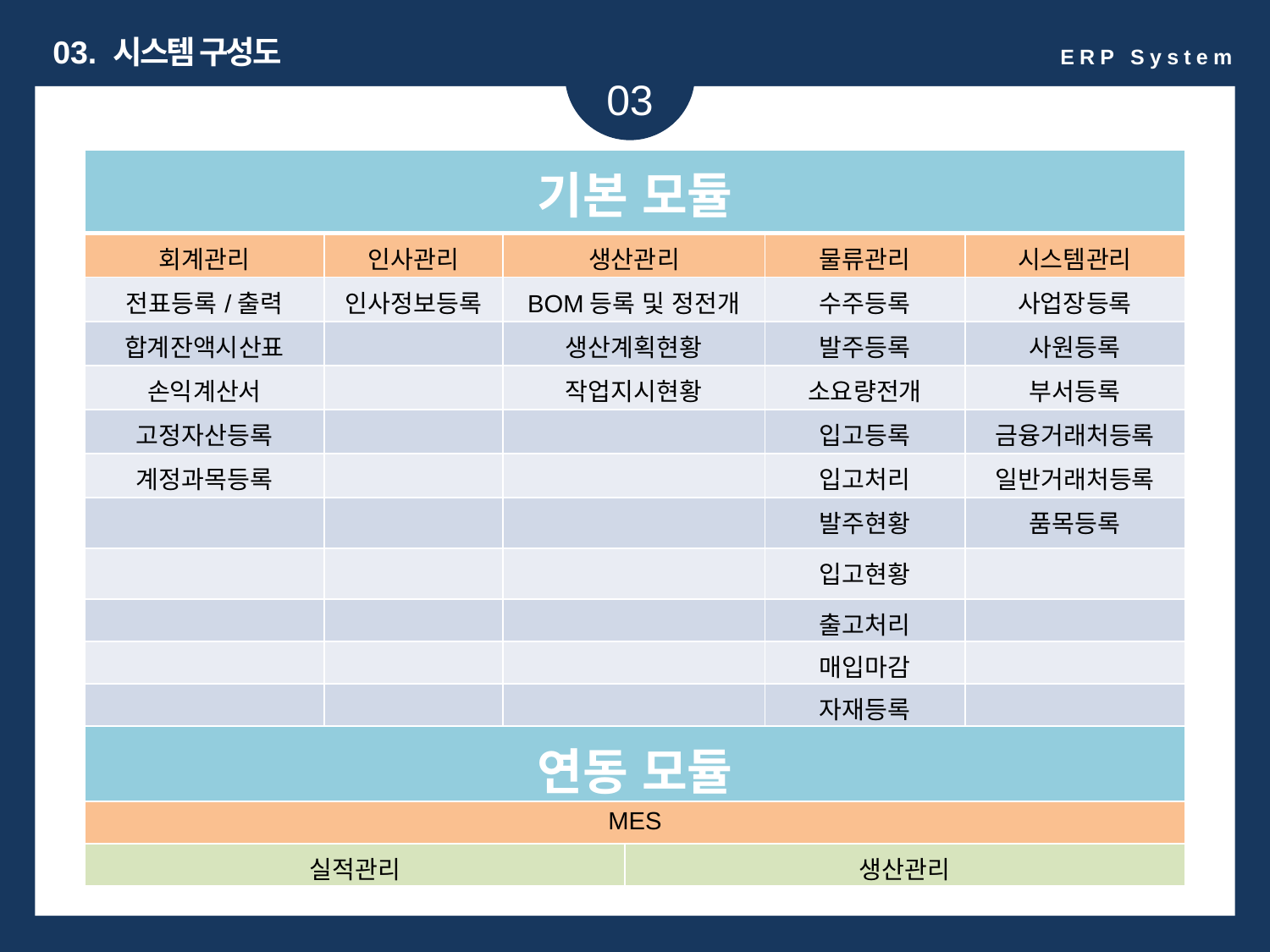

03. 시스템 구성도
ERP System
03

| 기본 모듈 |  |  |  |  |  |
| --- | --- | --- | --- | --- | --- |
| 회계관리 | 인사관리 | 생산관리 |  | 물류관리 | 시스템관리 |
| 전표등록/출력 | 인사정보등록 | BOM등록 및 정전개 |  | 수주등록 | 사업장등록 |
| 합계잔액시산표 |  | 생산계획현황 |  | 발주등록 | 사원등록 |
| 손익계산서 |  | 작업지시현황 |  | 소요량전개 | 부서등록 |
| 고정자산등록 |  |  |  | 입고등록 | 금융거래처등록 |
| 계정과목등록 |  |  |  | 입고처리 | 일반거래처등록 |
|  |  |  |  | 발주현황 | 품목등록 |
|  |  |  |  | 입고현황 |  |
|  |  |  |  | 출고처리 |  |
|  |  |  |  | 매입마감 |  |
|  |  |  |  | 자재등록 |  |
| 연동 모듈 |  |  |  |  |  |
| MES |  |  |  |  |  |
| 실적관리 |  |  | 생산관리 |  |  |